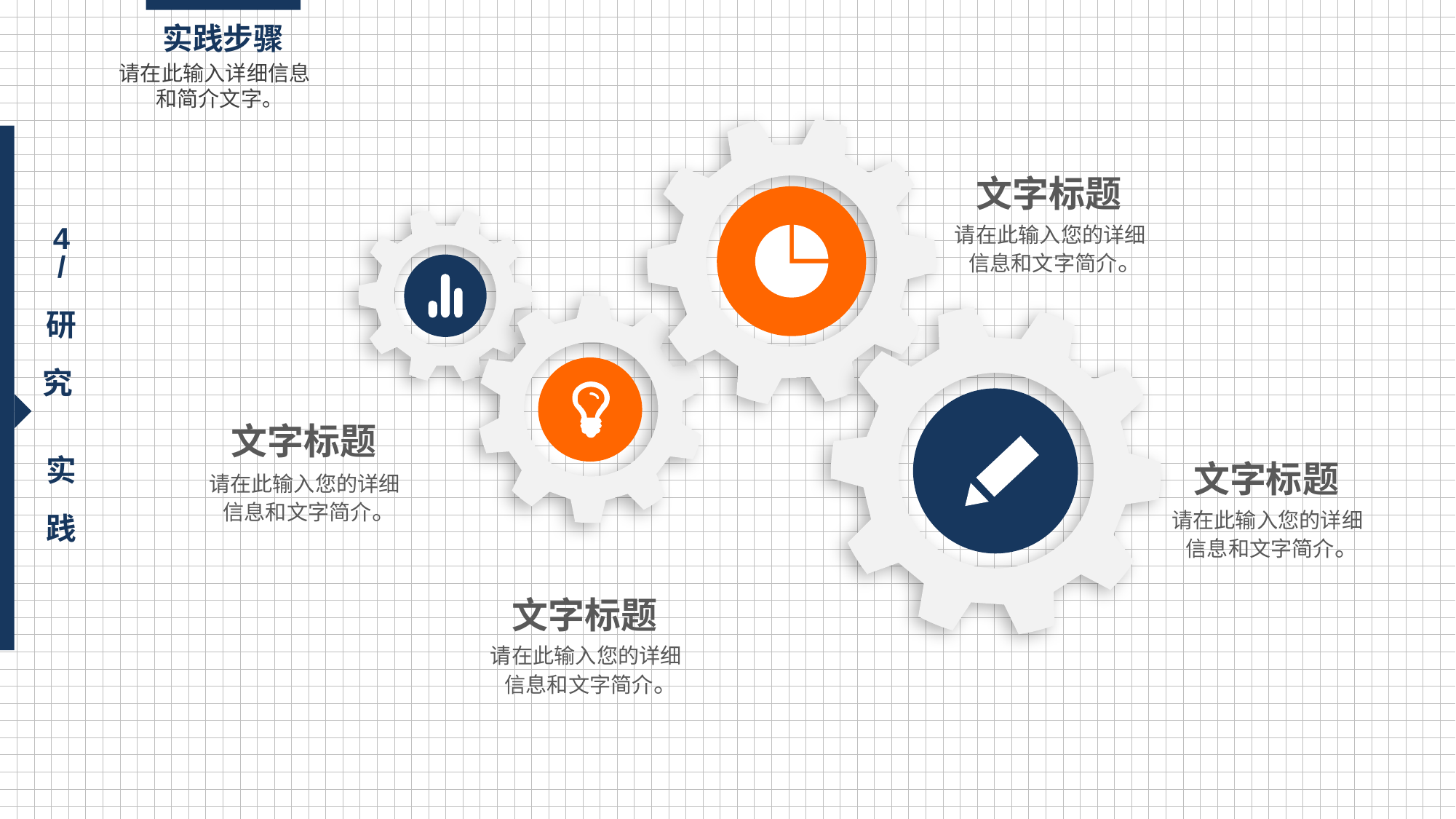

实践步骤
请在此输入详细信息   和简介文字。

文字标题

请在此输入您的详细
 信息和文字简介。
4
/

研

究

实

践

文字标题

文字标题
请在此输入您的详细
 信息和文字简介。
请在此输入您的详细
 信息和文字简介。
文字标题
请在此输入您的详细
 信息和文字简介。